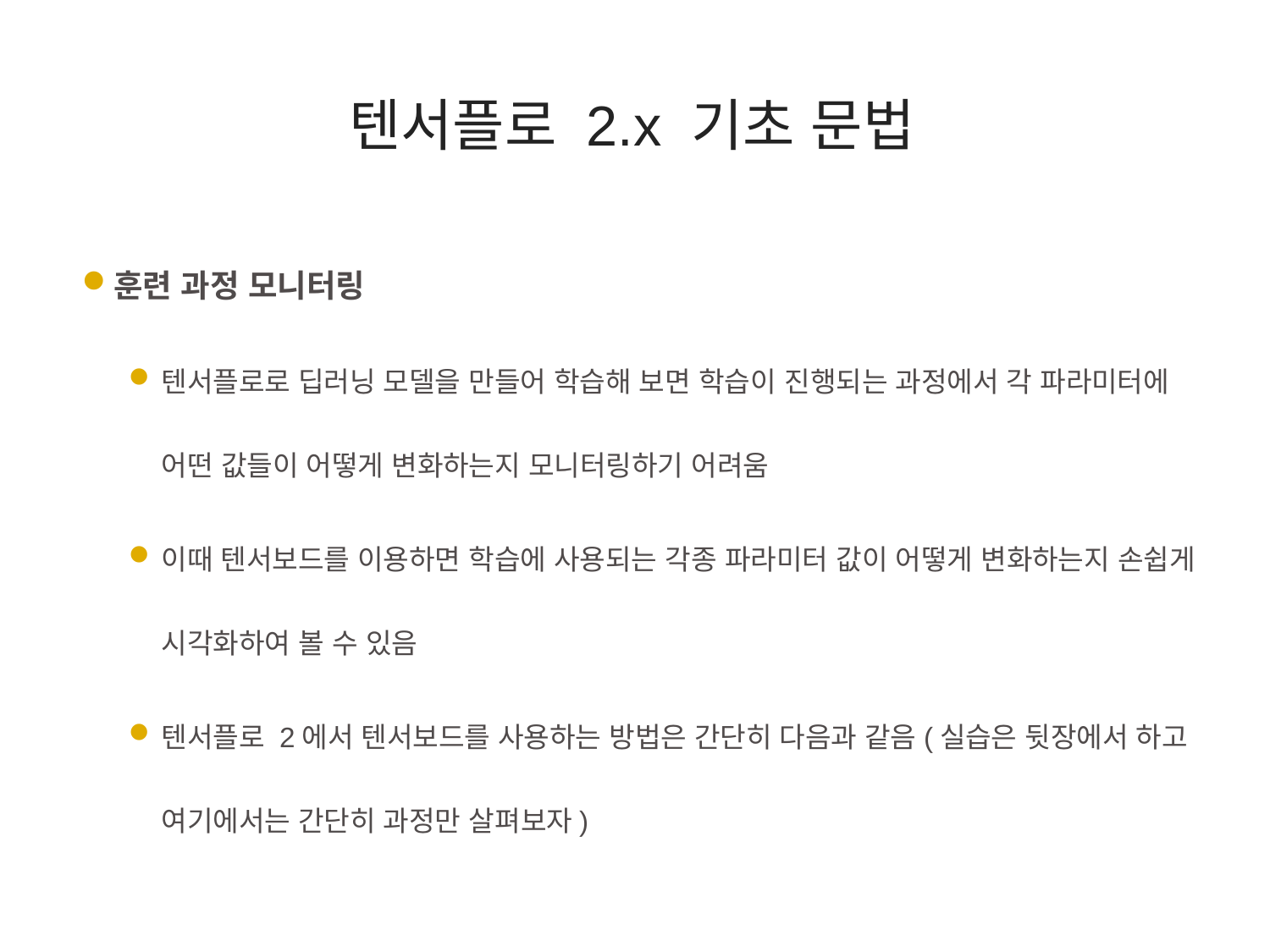

텐서플로 2.x 기초 문법
훈련 과정 모니터링
텐서플로로 딥러닝 모델을 만들어 학습해 보면 학습이 진행되는 과정에서 각 파라미터에 어떤 값들이 어떻게 변화하는지 모니터링하기 어려움
이때 텐서보드를 이용하면 학습에 사용되는 각종 파라미터 값이 어떻게 변화하는지 손쉽게 시각화하여 볼 수 있음
텐서플로 2에서 텐서보드를 사용하는 방법은 간단히 다음과 같음(실습은 뒷장에서 하고 여기에서는 간단히 과정만 살펴보자)